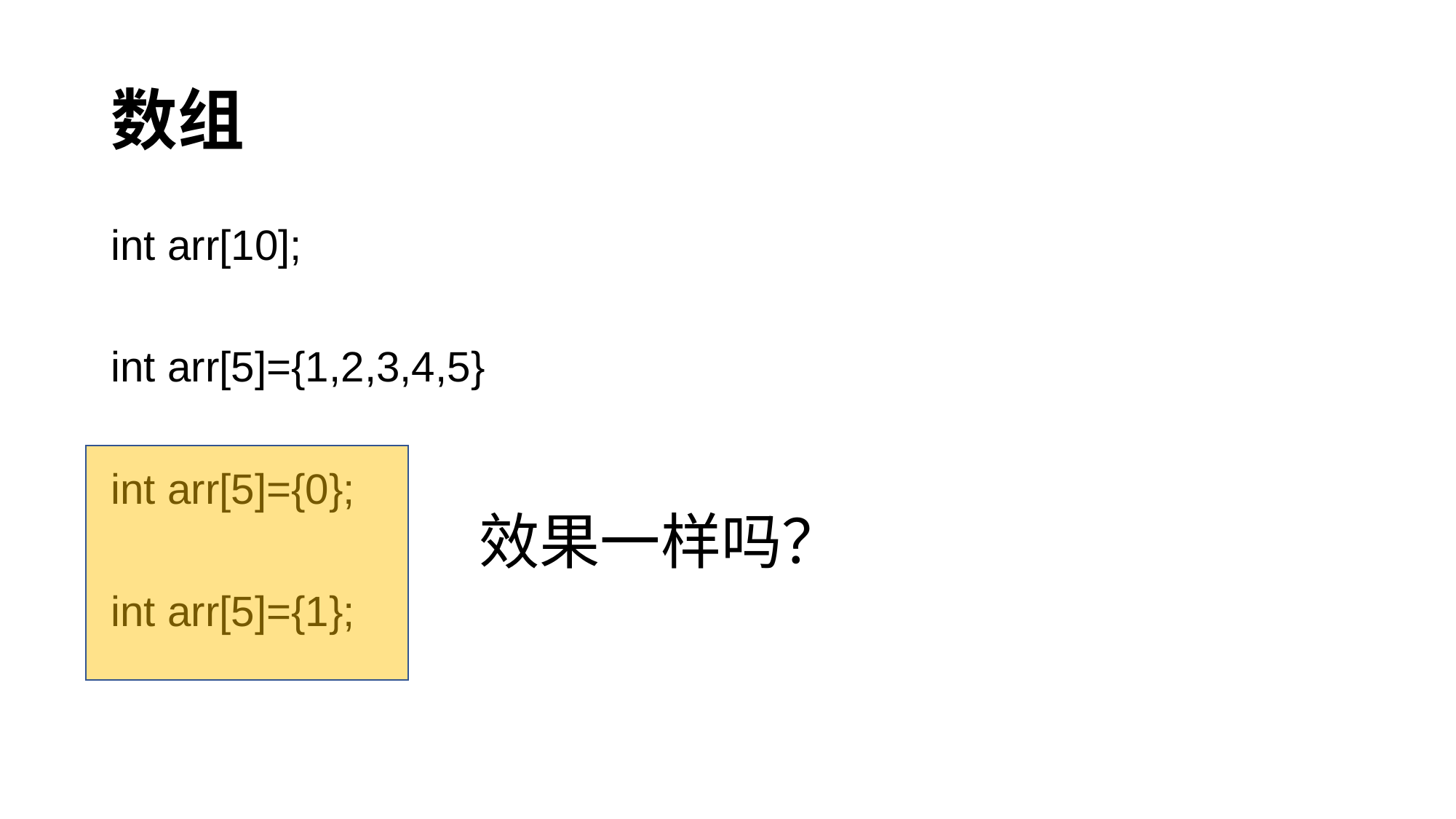

# 数组
int arr[10];

int arr[5]={1,2,3,4,5}

int arr[5]={0};

int arr[5]={1};

效果一样吗？